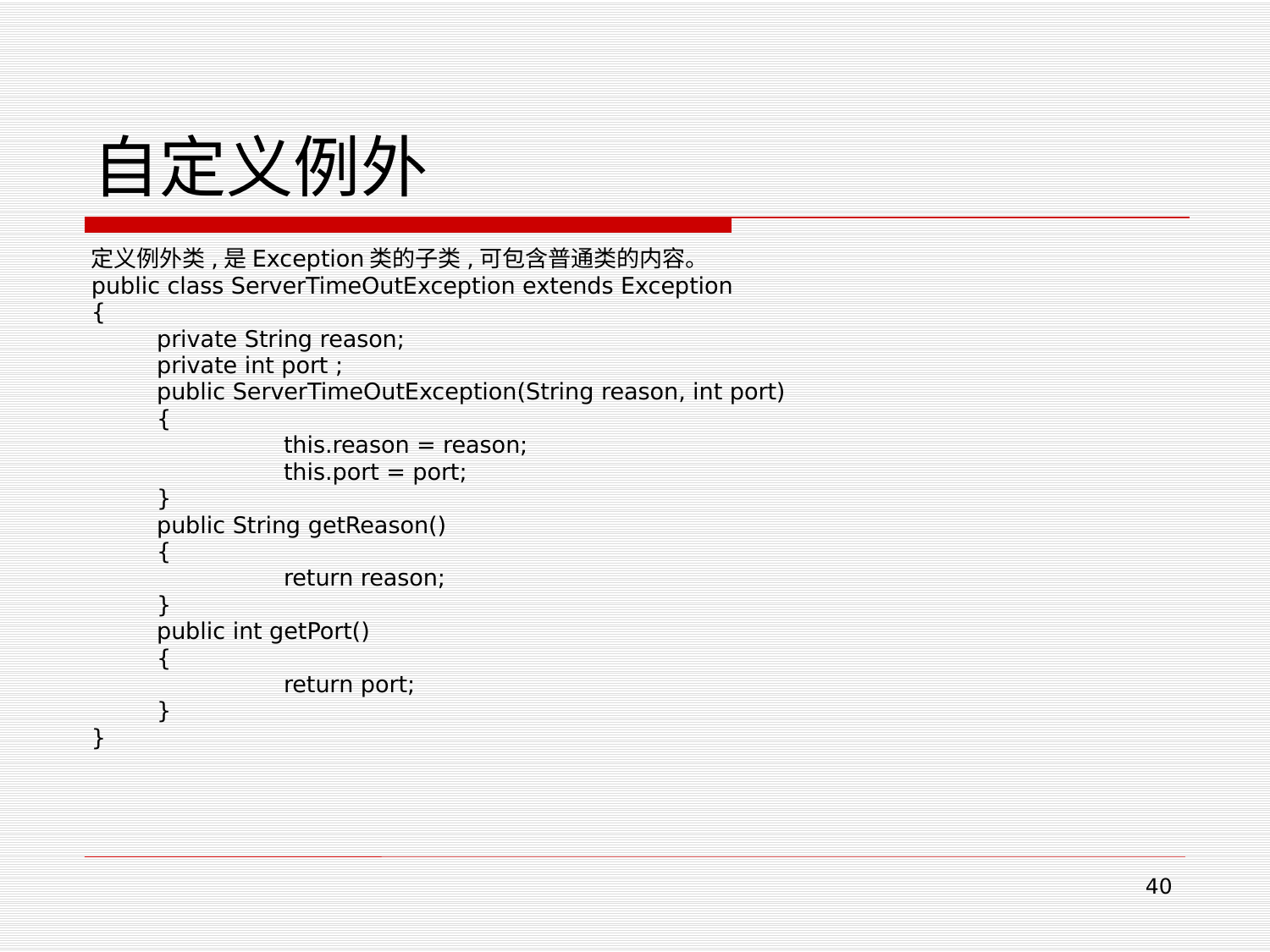

# 自定义例外
定义例外类,是Exception类的子类,可包含普通类的内容。
public class ServerTimeOutException extends Exception
{
	private String reason;
	private int port ;
	public ServerTimeOutException(String reason, int port)
	{
		this.reason = reason;
		this.port = port;
	}
	public String getReason()
	{
		return reason;
	}
	public int getPort()
	{
		return port;
	}
}

40